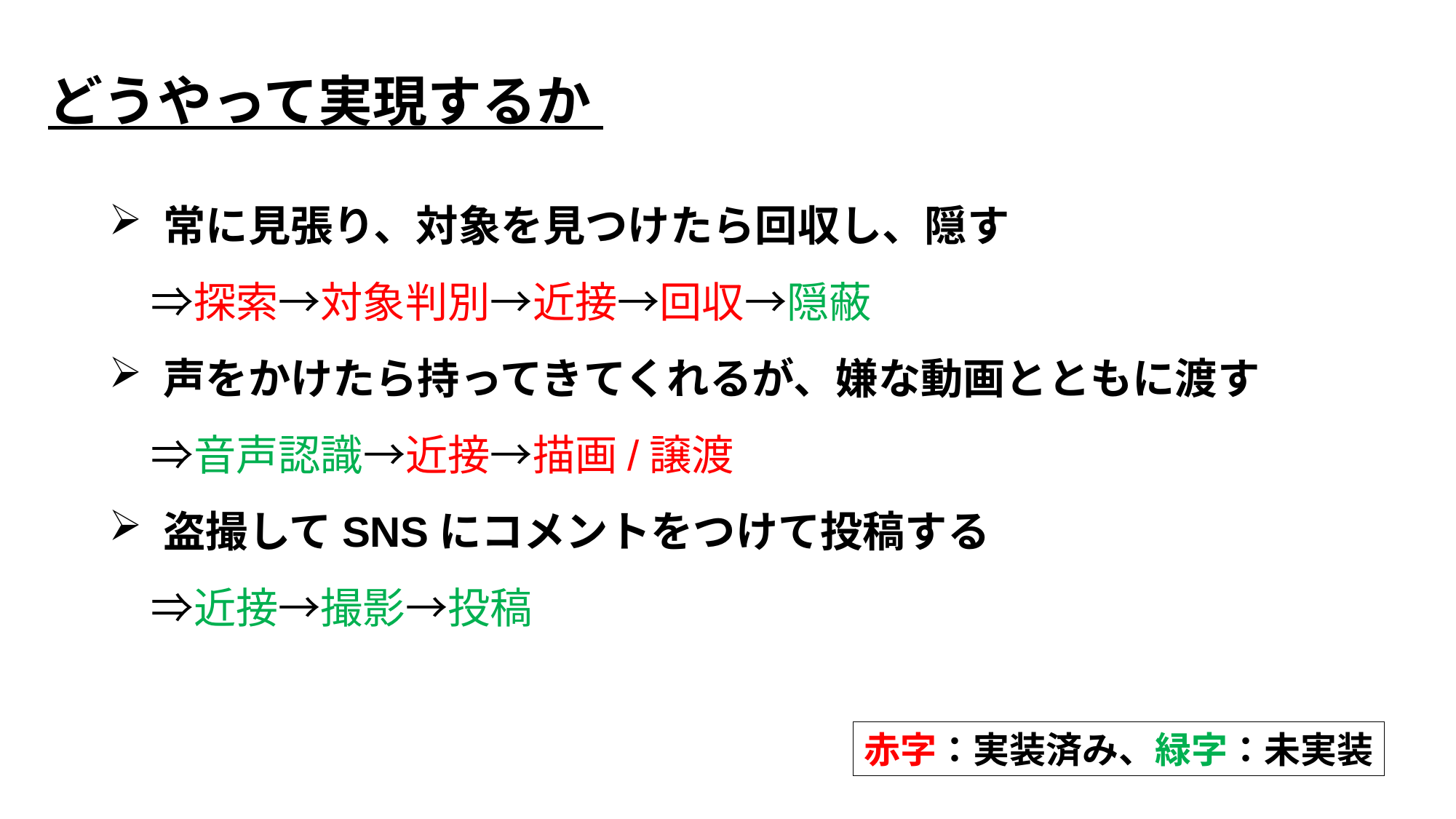

どうやって実現するか
常に見張り、対象を見つけたら回収し、隠す
　⇒探索→対象判別→近接→回収→隠蔽
声をかけたら持ってきてくれるが、嫌な動画とともに渡す
　⇒音声認識→近接→描画/譲渡
盗撮してSNSにコメントをつけて投稿する
　⇒近接→撮影→投稿
赤字：実装済み、緑字：未実装